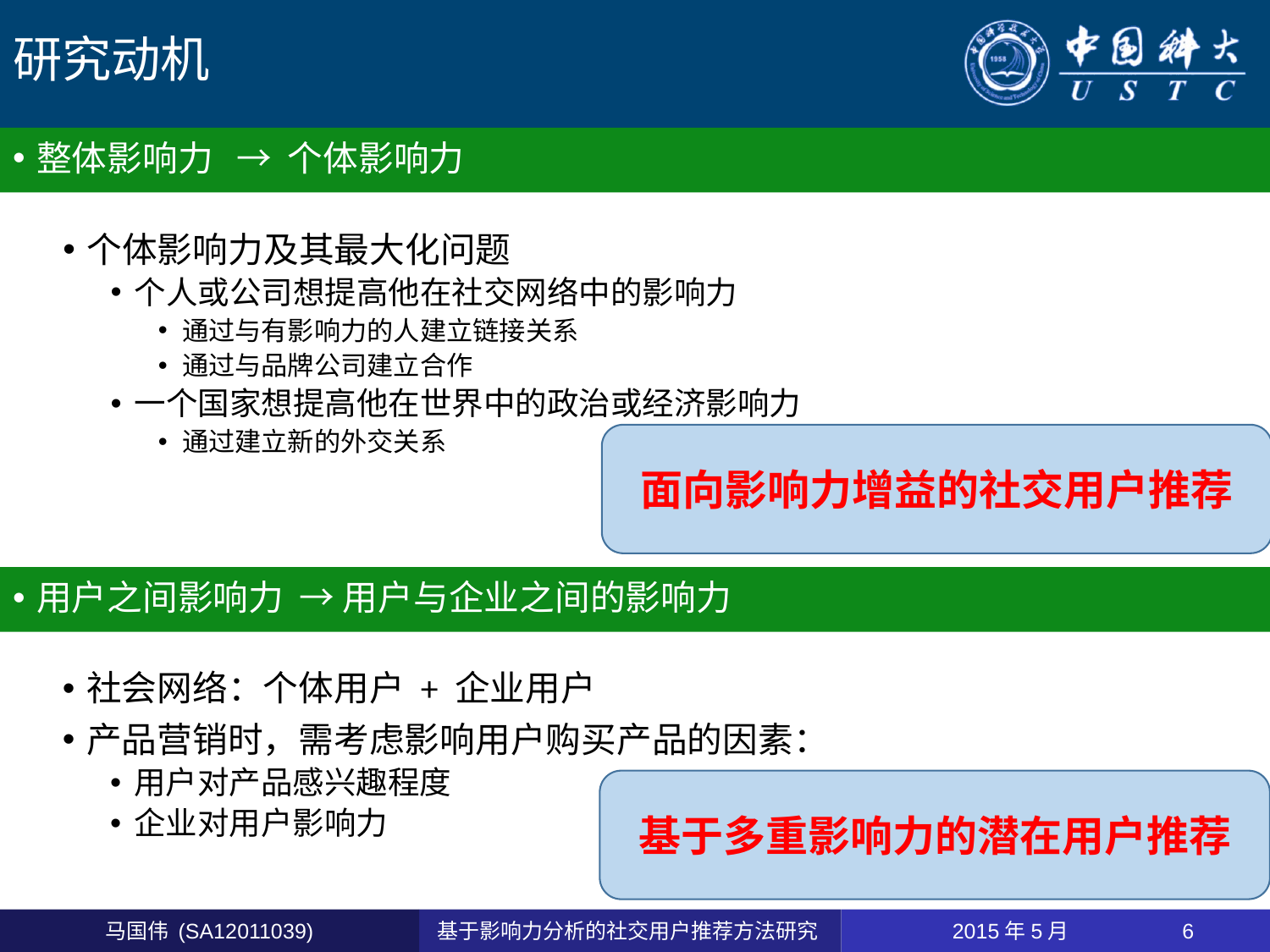

# 研究动机
整体影响力   →  个体影响力
个体影响力及其最大化问题
个人或公司想提高他在社交网络中的影响力
通过与有影响力的人建立链接关系
通过与品牌公司建立合作
一个国家想提高他在世界中的政治或经济影响力
通过建立新的外交关系
面向影响力增益的社交用户推荐
用户之间影响力  → 用户与企业之间的影响力
社会网络：个体用户 + 企业用户
产品营销时，需考虑影响用户购买产品的因素：
用户对产品感兴趣程度
企业对用户影响力
基于多重影响力的潜在用户推荐
2015年5月
6